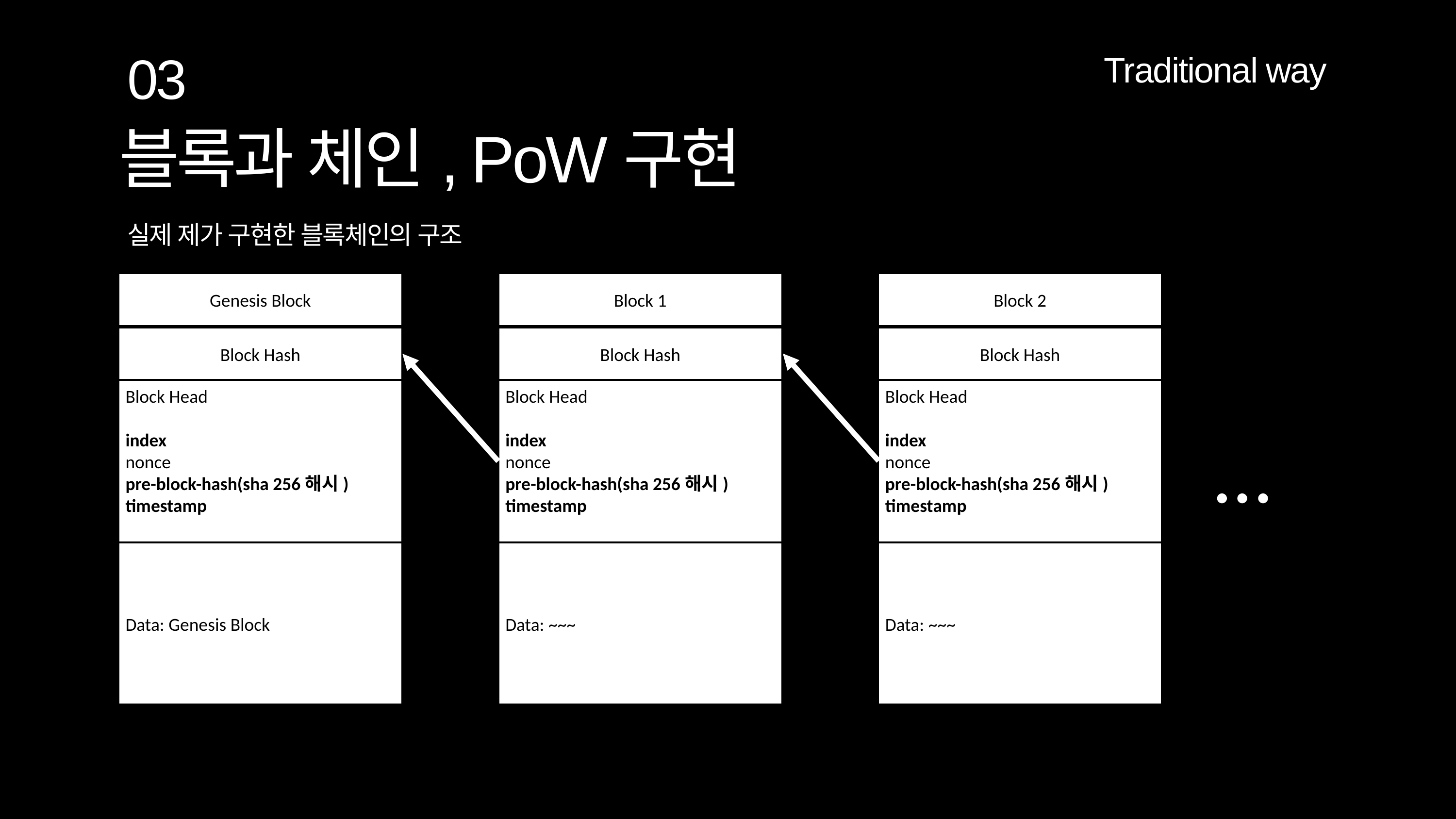

03
Traditional way
블록과 체인, PoW구현
실제 제가 구현한 블록체인의 구조
Genesis Block
Block 1
Block 2
Block Hash
Block Hash
Block Hash
Block Head

index
nonce
pre-block-hash(sha 256해시)
timestamp

Block Head

index
nonce
pre-block-hash(sha 256해시)
timestamp

Block Head

index
nonce
pre-block-hash(sha 256해시)
timestamp

…
Data: Genesis Block
Data: ~~~
Data: ~~~